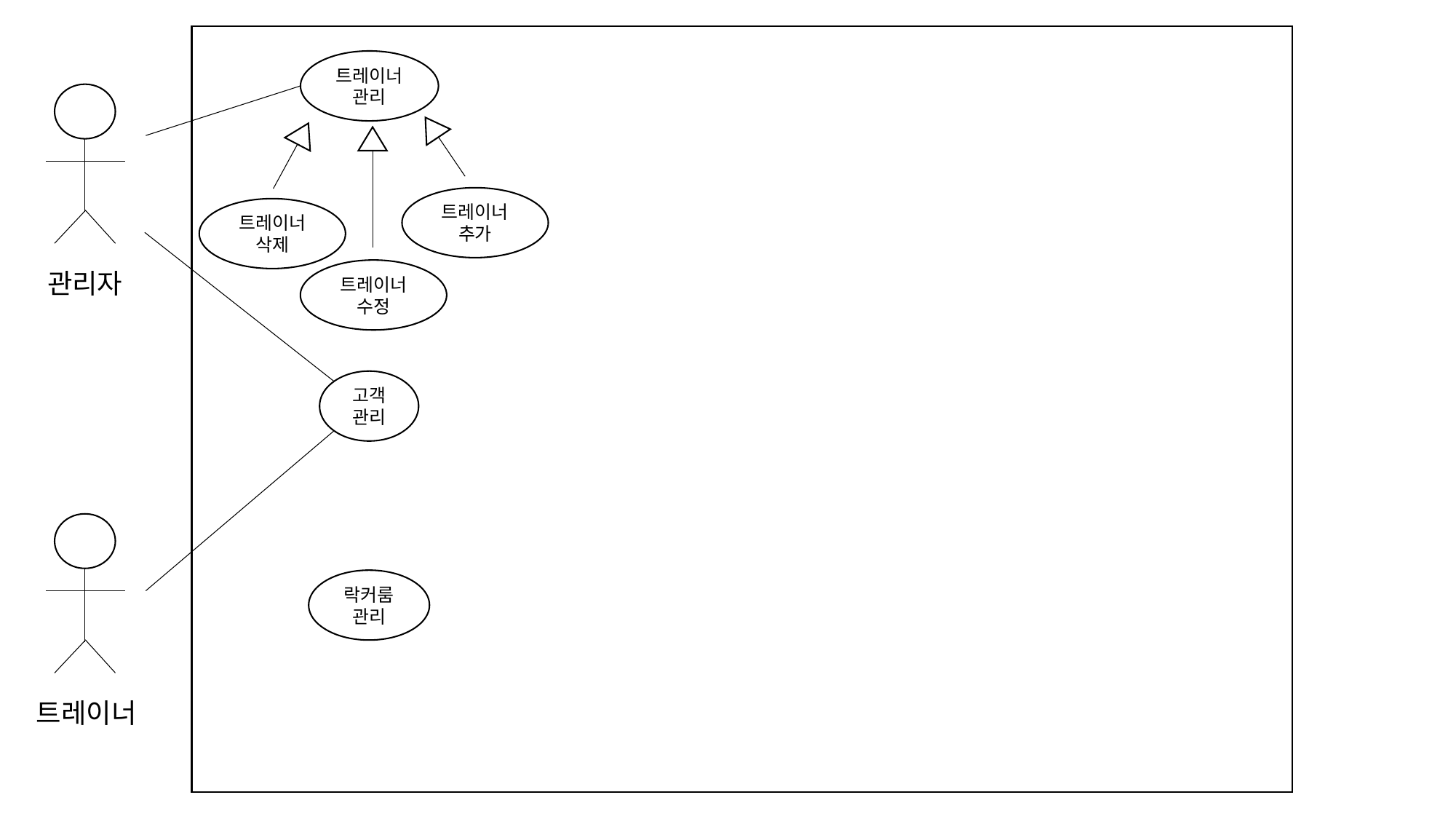

트레이너
관리

트레이너 추가
트레이너 삭제
트레이너 수정
관리자
고객
관리

락커룸
관리
트레이너